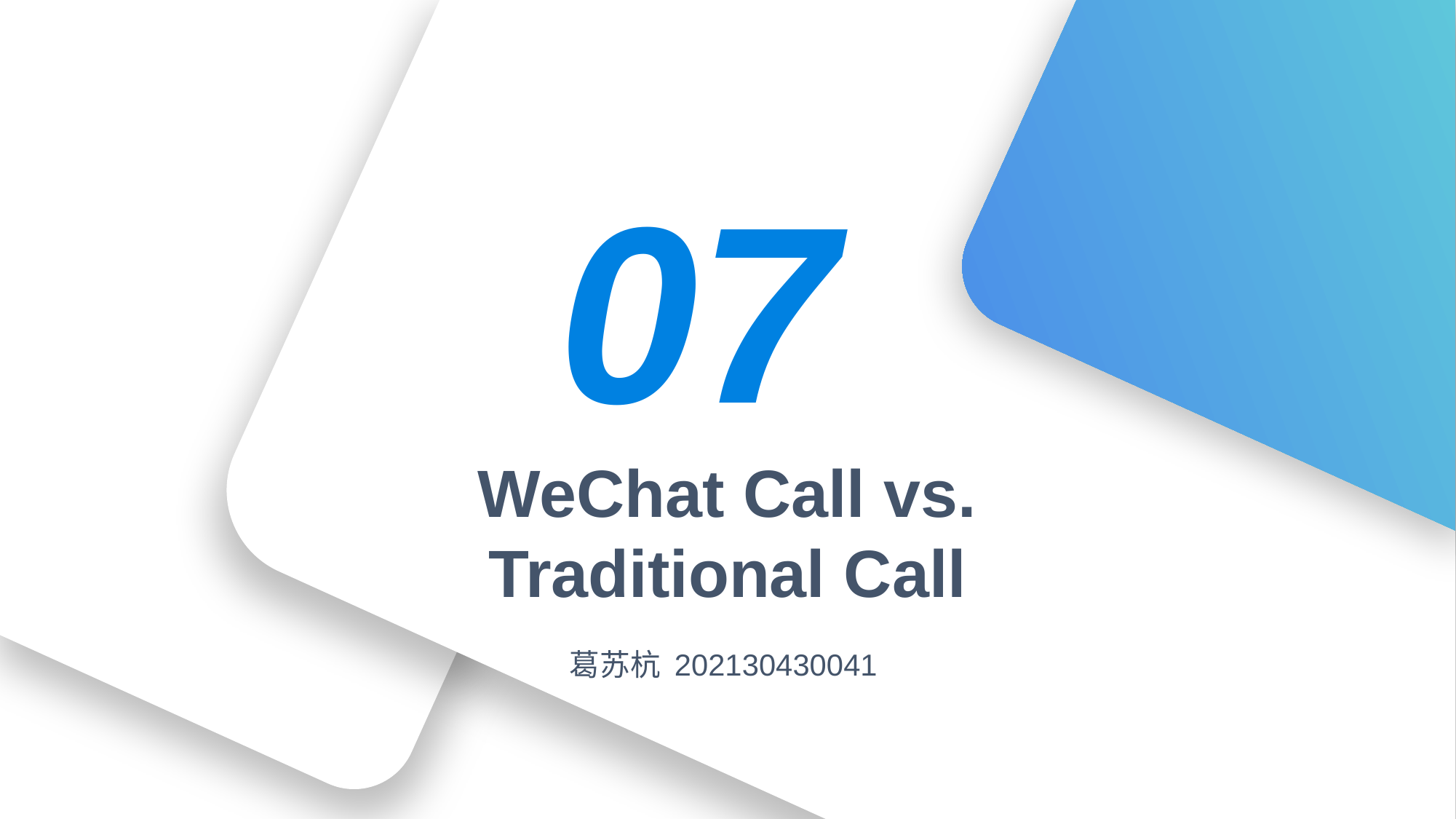

07
WeChat Call vs. Traditional Call

葛苏杭 202130430041